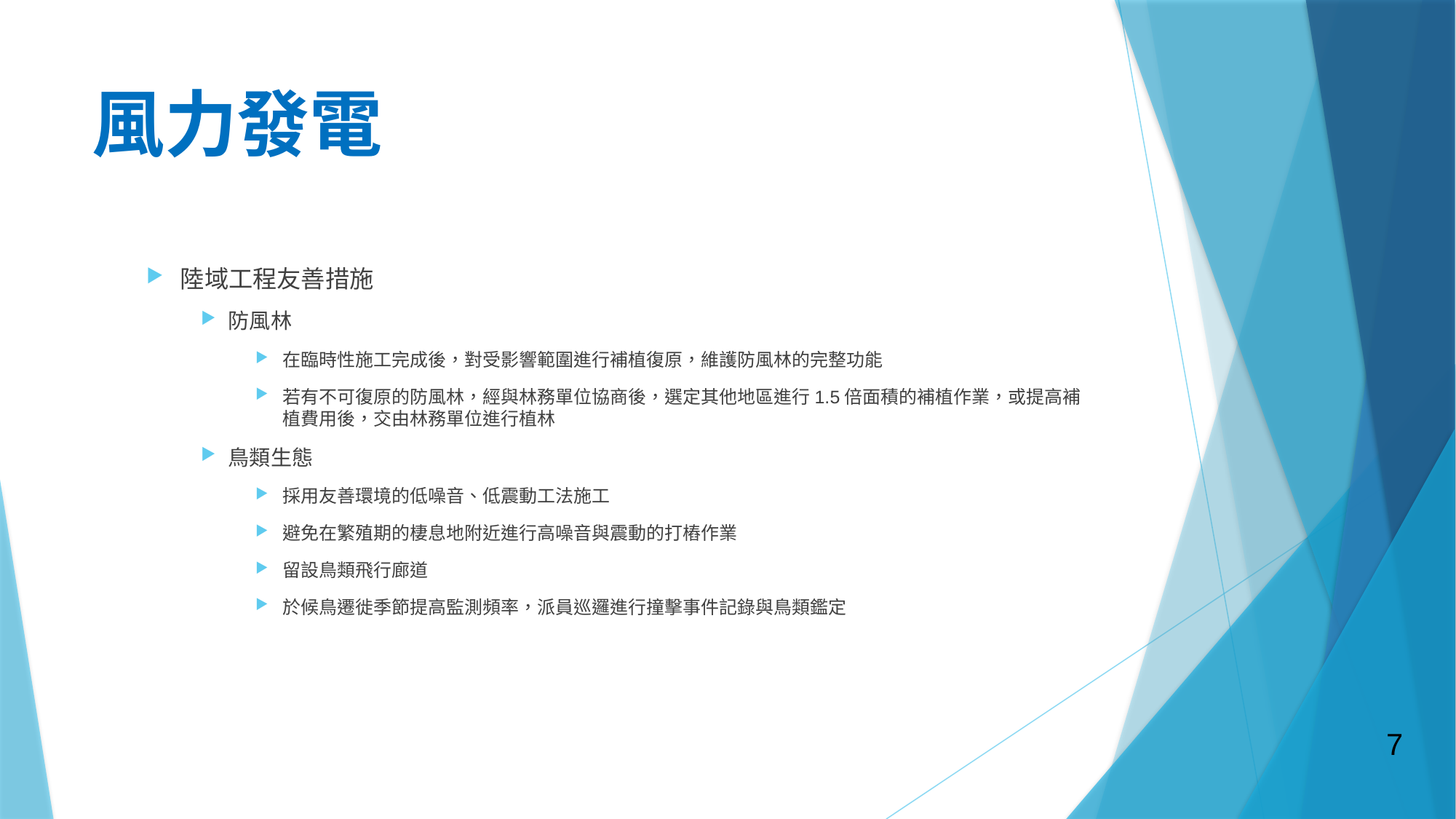

# 風力發電
陸域工程友善措施
防風林
在臨時性施工完成後，對受影響範圍進行補植復原，維護防風林的完整功能
若有不可復原的防風林，經與林務單位協商後，選定其他地區進行1.5倍面積的補植作業，或提高補植費用後，交由林務單位進行植林
鳥類生態
採用友善環境的低噪音、低震動工法施工
避免在繁殖期的棲息地附近進行高噪音與震動的打樁作業
留設鳥類飛行廊道
於候鳥遷徙季節提高監測頻率，派員巡邏進行撞擊事件記錄與鳥類鑑定

7